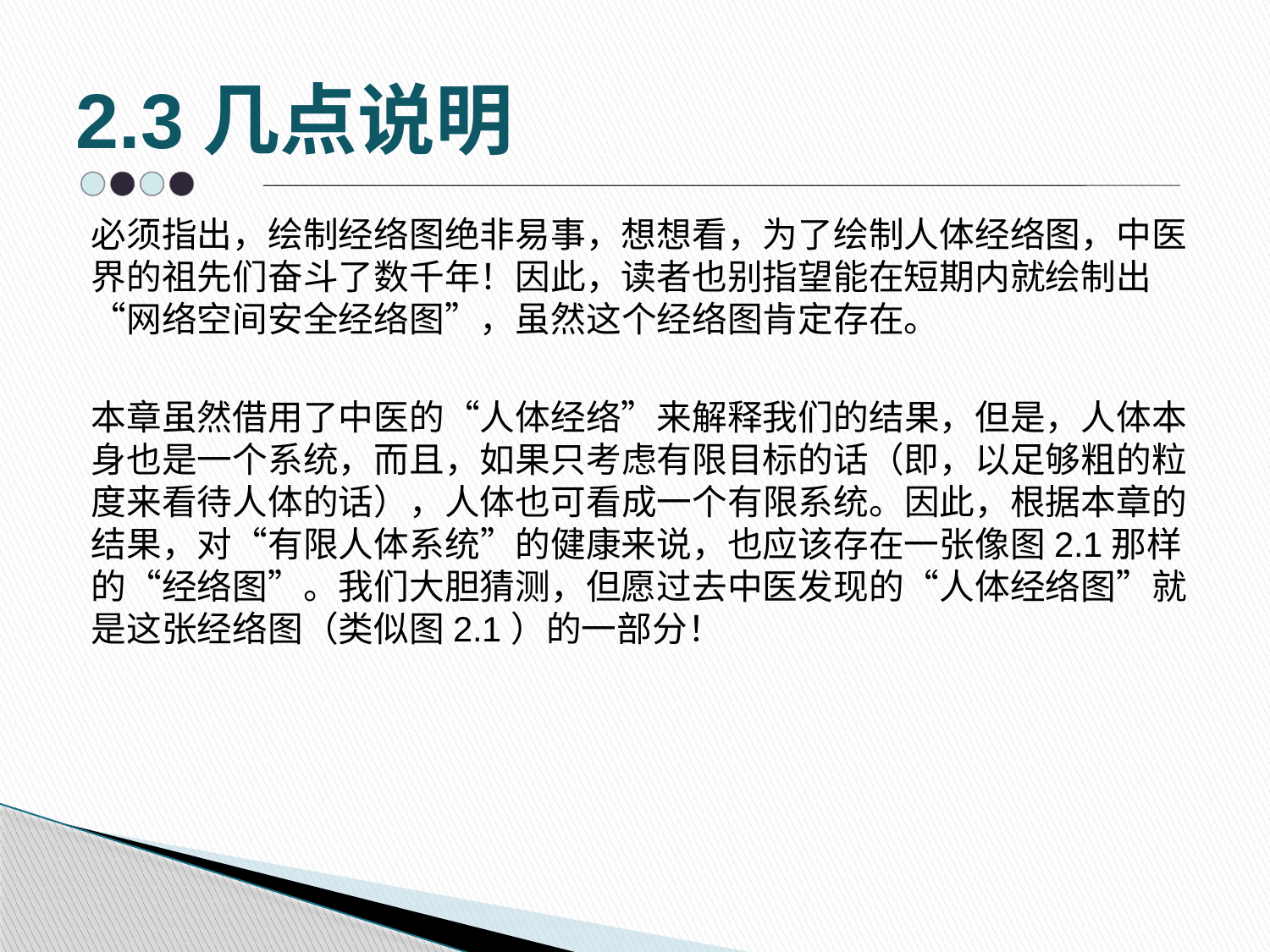

# 2.3几点说明

必须指出，绘制经络图绝非易事，想想看，为了绘制人体经络图，中医界的祖先们奋斗了数千年！因此，读者也别指望能在短期内就绘制出“网络空间安全经络图”，虽然这个经络图肯定存在。

本章虽然借用了中医的“人体经络”来解释我们的结果，但是，人体本身也是一个系统，而且，如果只考虑有限目标的话（即，以足够粗的粒度来看待人体的话），人体也可看成一个有限系统。因此，根据本章的结果，对“有限人体系统”的健康来说，也应该存在一张像图2.1那样的“经络图”。我们大胆猜测，但愿过去中医发现的“人体经络图”就是这张经络图（类似图2.1）的一部分！